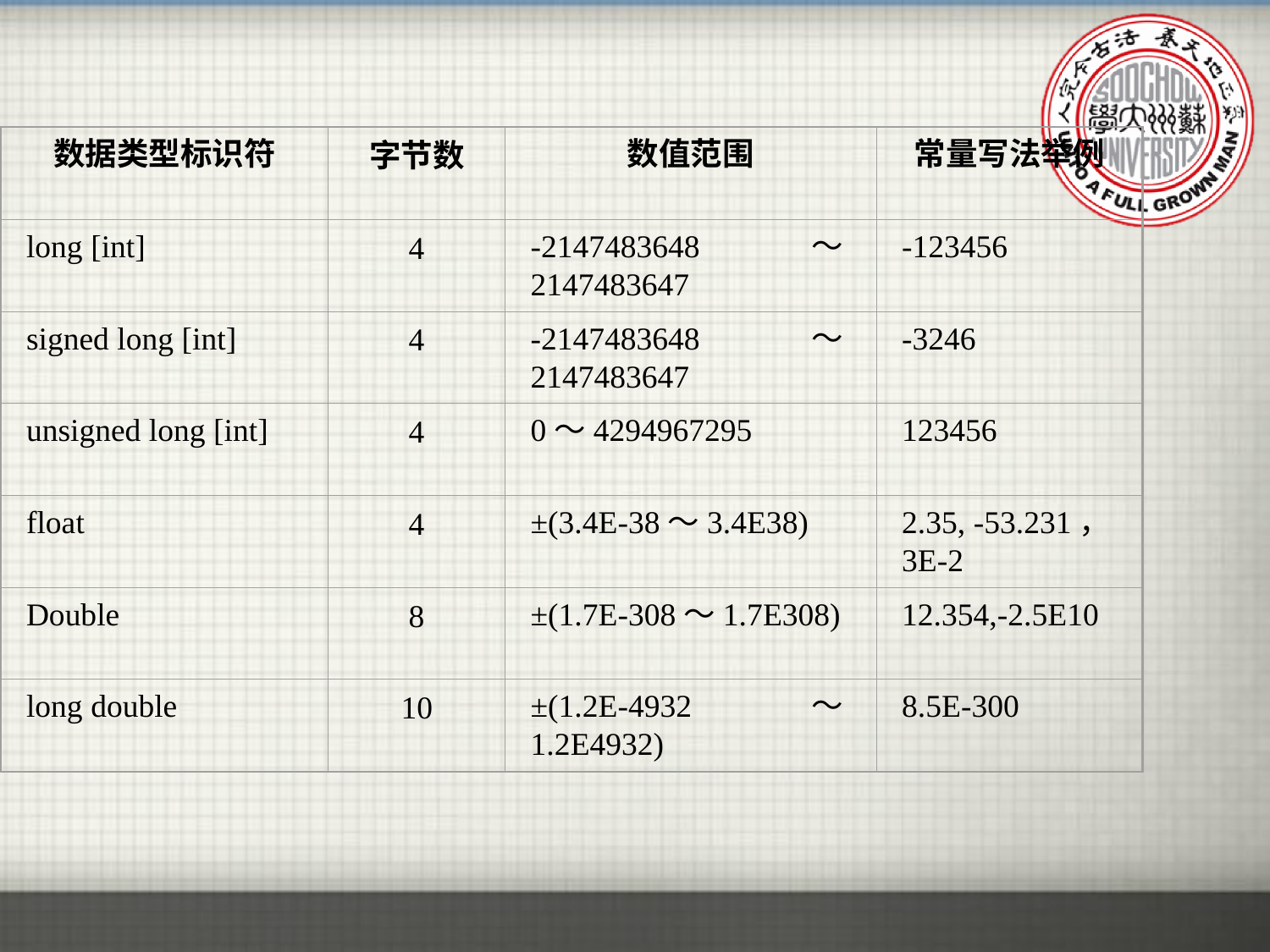

数据类型标识符

字节数

数值范围

常量写法举例

long [int]

4

-2147483648～2147483647

-123456

signed long [int]

4

-2147483648～2147483647

-3246

unsigned long [int]

4

0～4294967295

123456

float

4

±(3.4E-38～3.4E38)

2.35, -53.231，3E-2

Double

8

±(1.7E-308～1.7E308)

12.354,-2.5E10

long double

10

±(1.2E-4932～1.2E4932)

8.5E-300